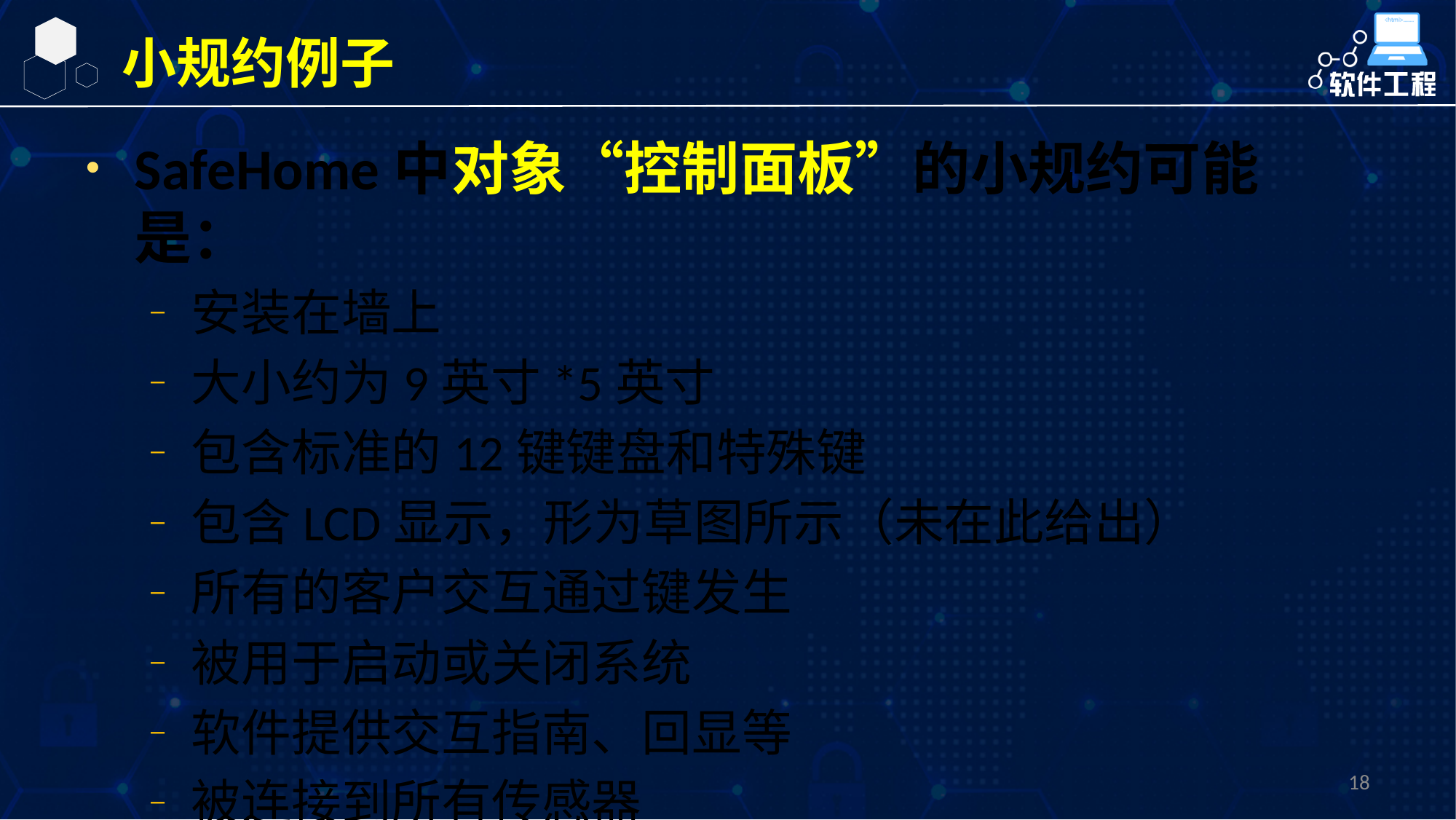

# 小规约例子
SafeHome中对象“控制面板”的小规约可能是：
安装在墙上
大小约为9英寸*5英寸
包含标准的12键键盘和特殊键
包含LCD显示，形为草图所示（未在此给出）
所有的客户交互通过键发生
被用于启动或关闭系统
软件提供交互指南、回显等
被连接到所有传感器
18